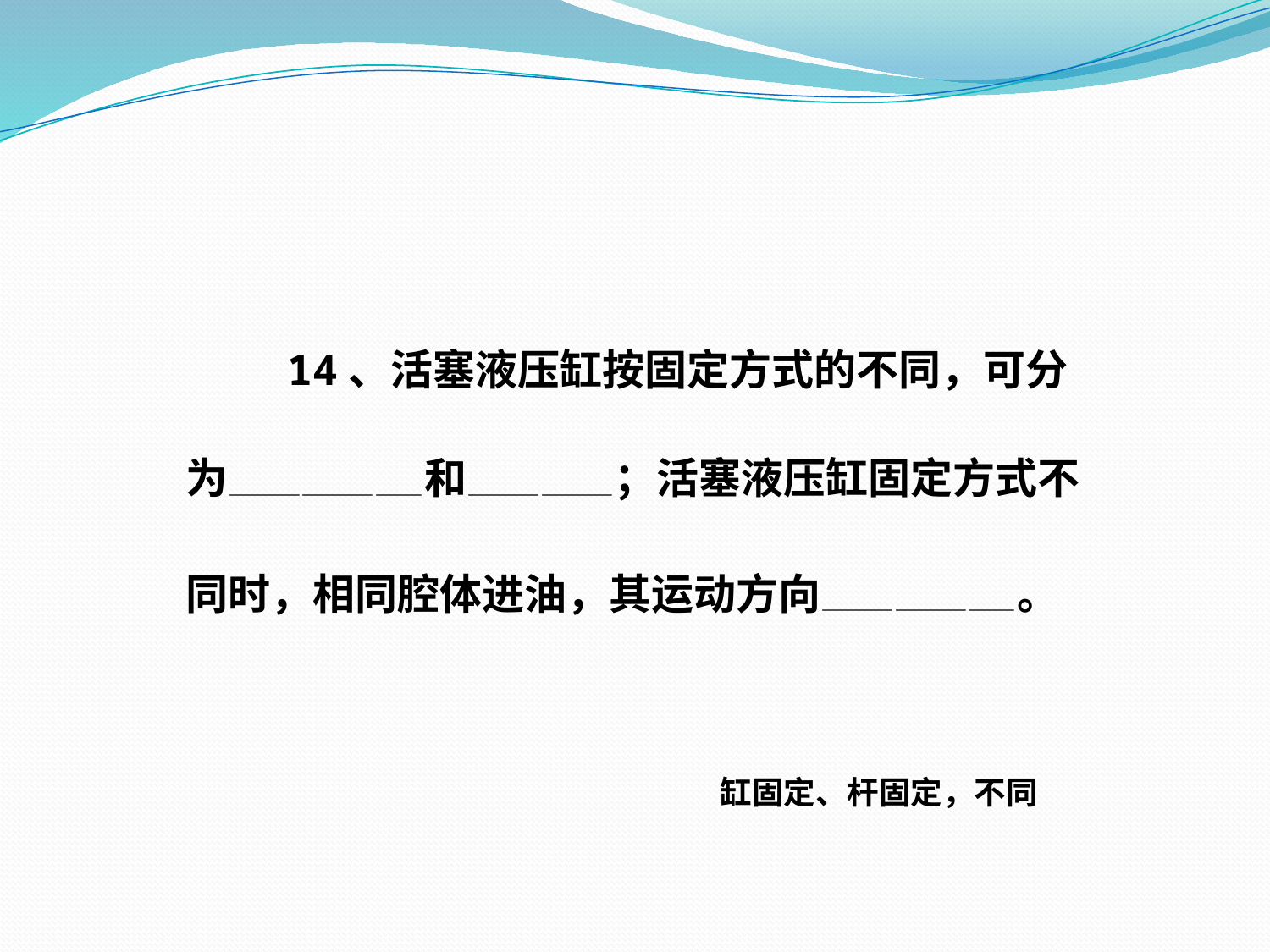

14、活塞液压缸按固定方式的不同，可分为————————和——————；活塞液压缸固定方式不同时，相同腔体进油，其运动方向————————。
缸固定、杆固定，不同